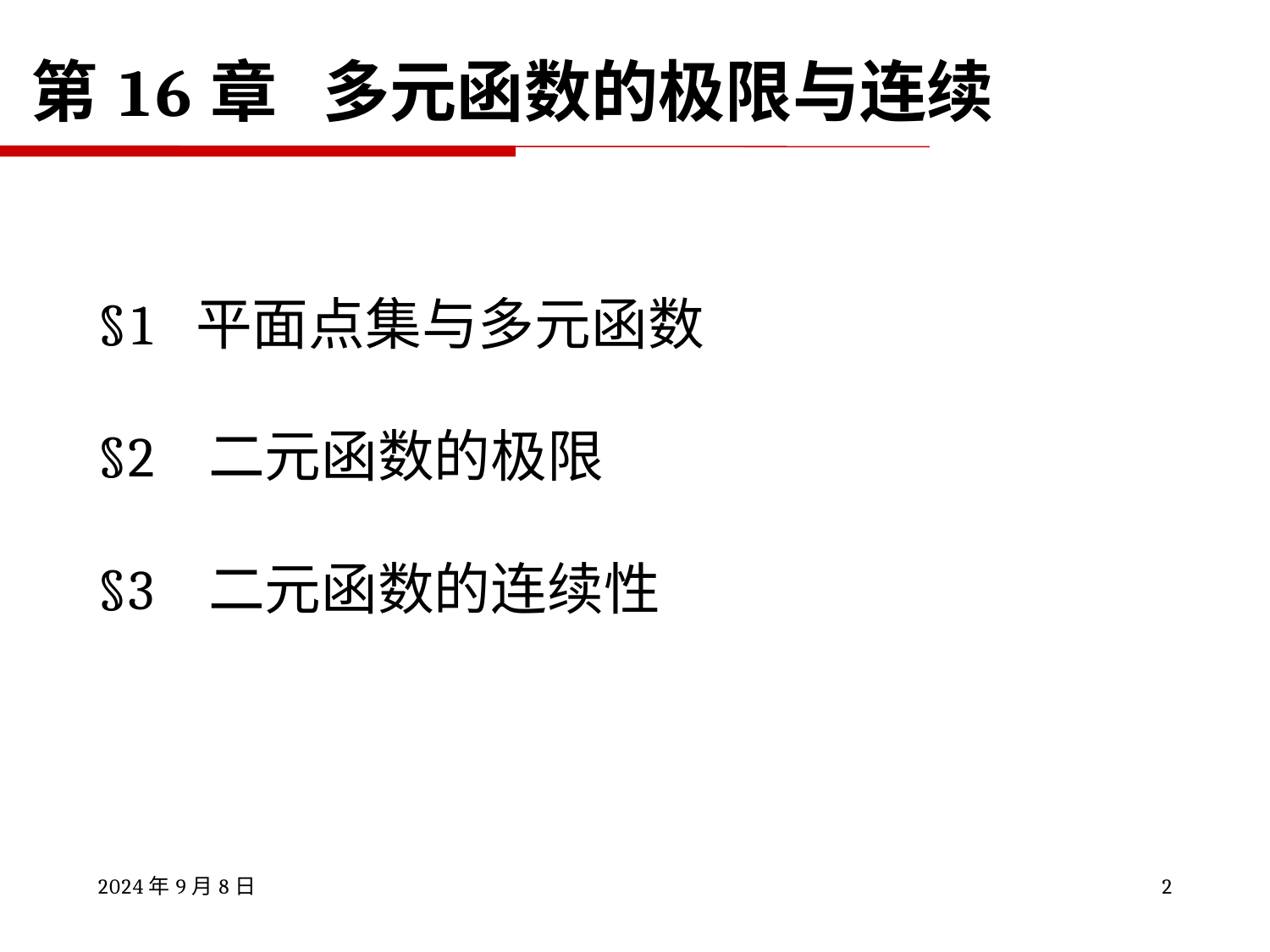

第16章   多元函数的极限与连续
§1  平面点集与多元函数

§2   二元函数的极限

§3   二元函数的连续性
2024年9月8日
2